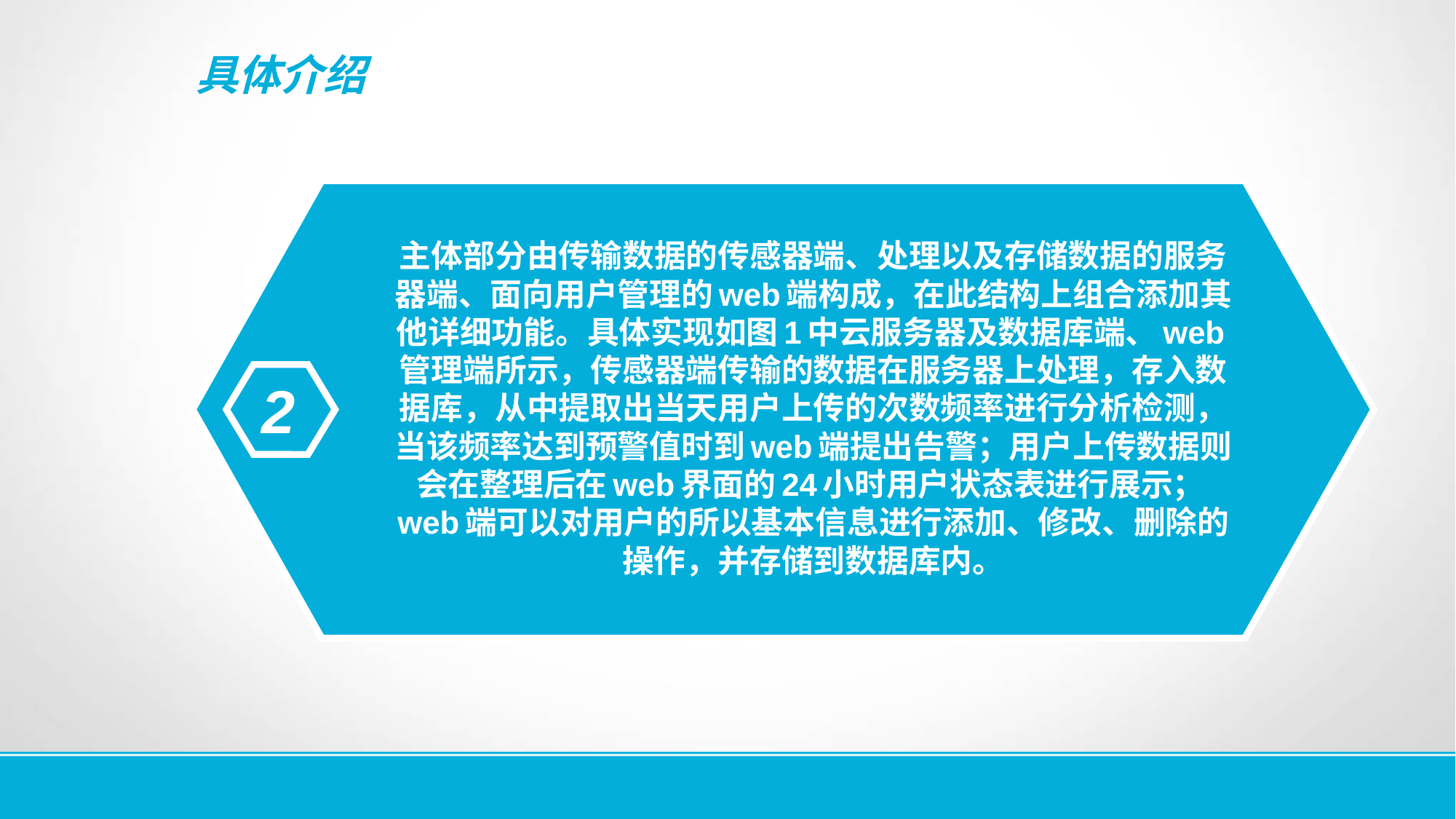

具体介绍
主体部分由传输数据的传感器端、处理以及存储数据的服务器端、面向用户管理的web端构成，在此结构上组合添加其他详细功能。具体实现如图1中云服务器及数据库端、web管理端所示，传感器端传输的数据在服务器上处理，存入数据库，从中提取出当天用户上传的次数频率进行分析检测，当该频率达到预警值时到web端提出告警；用户上传数据则会在整理后在web界面的24小时用户状态表进行展示；web端可以对用户的所以基本信息进行添加、修改、删除的操作，并存储到数据库内。
2